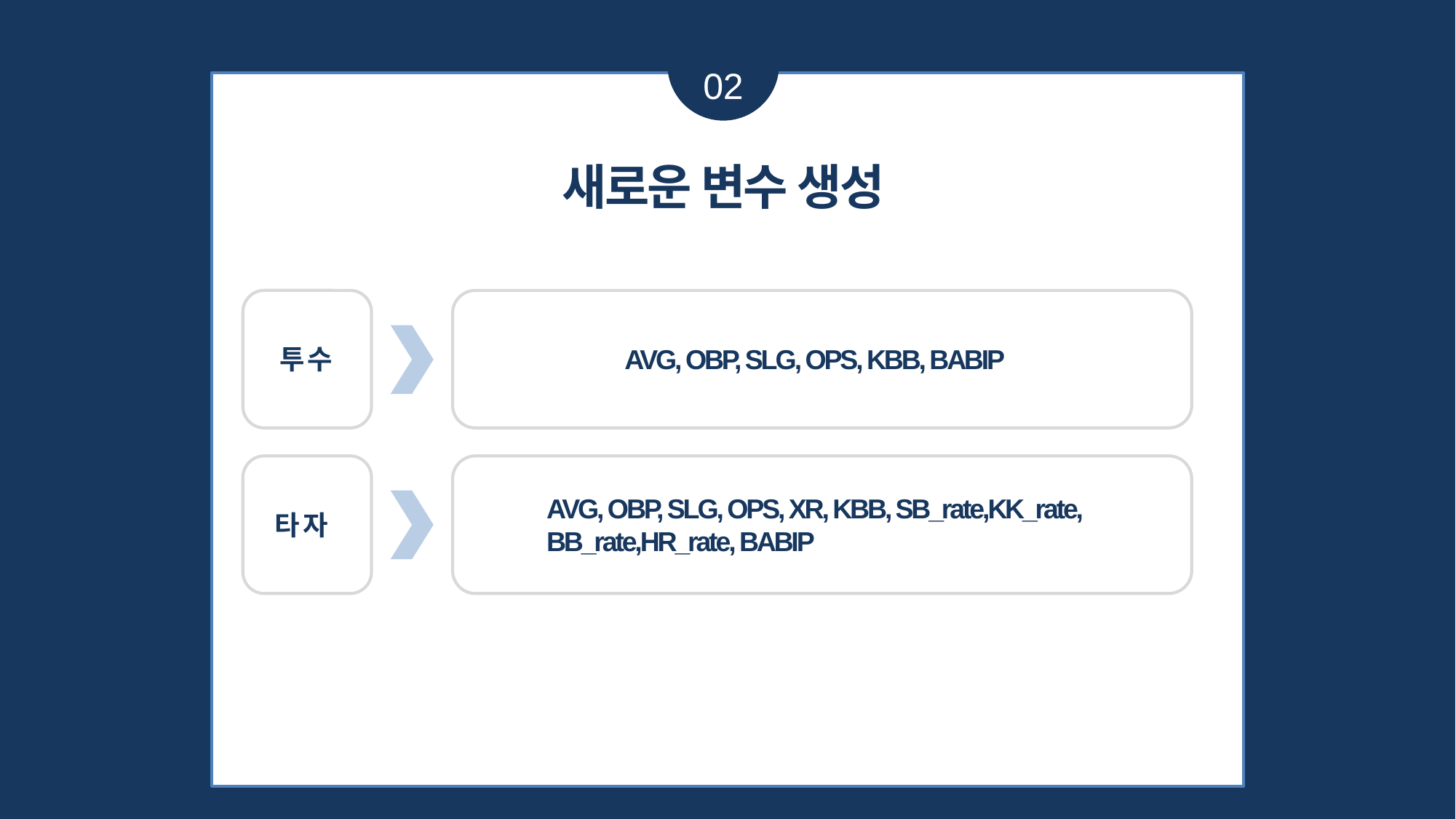

02
9
새로운 변수 생성

투 수

AVG, OBP, SLG, OPS, KBB, BABIP

AVG, OBP, SLG, OPS, XR, KBB, SB_rate,KK_rate, BB_rate,HR_rate, BABIP

타 자